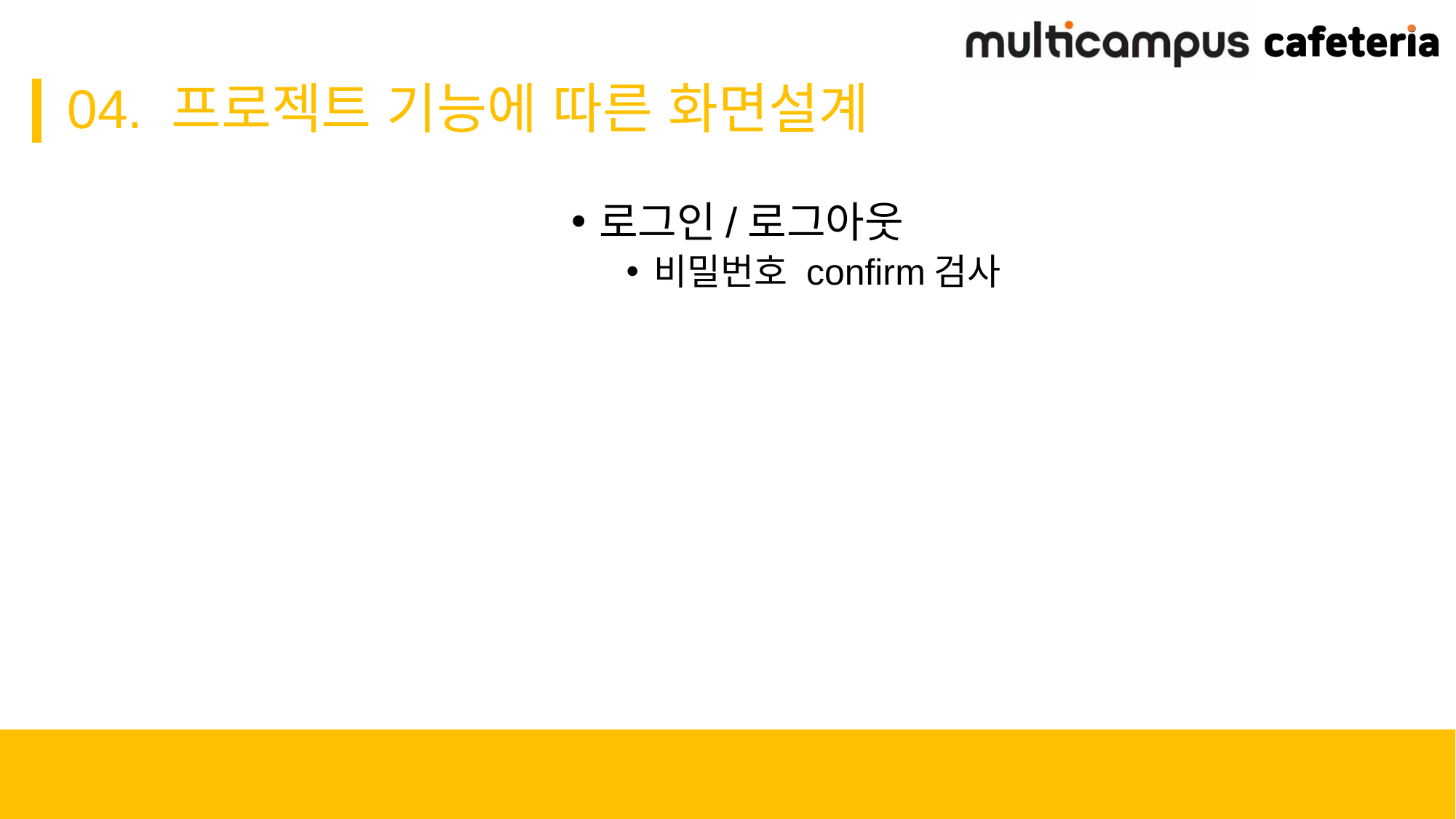

# 04. 프로젝트 기능에 따른 화면설계
로그인/로그아웃
비밀번호 confirm검사